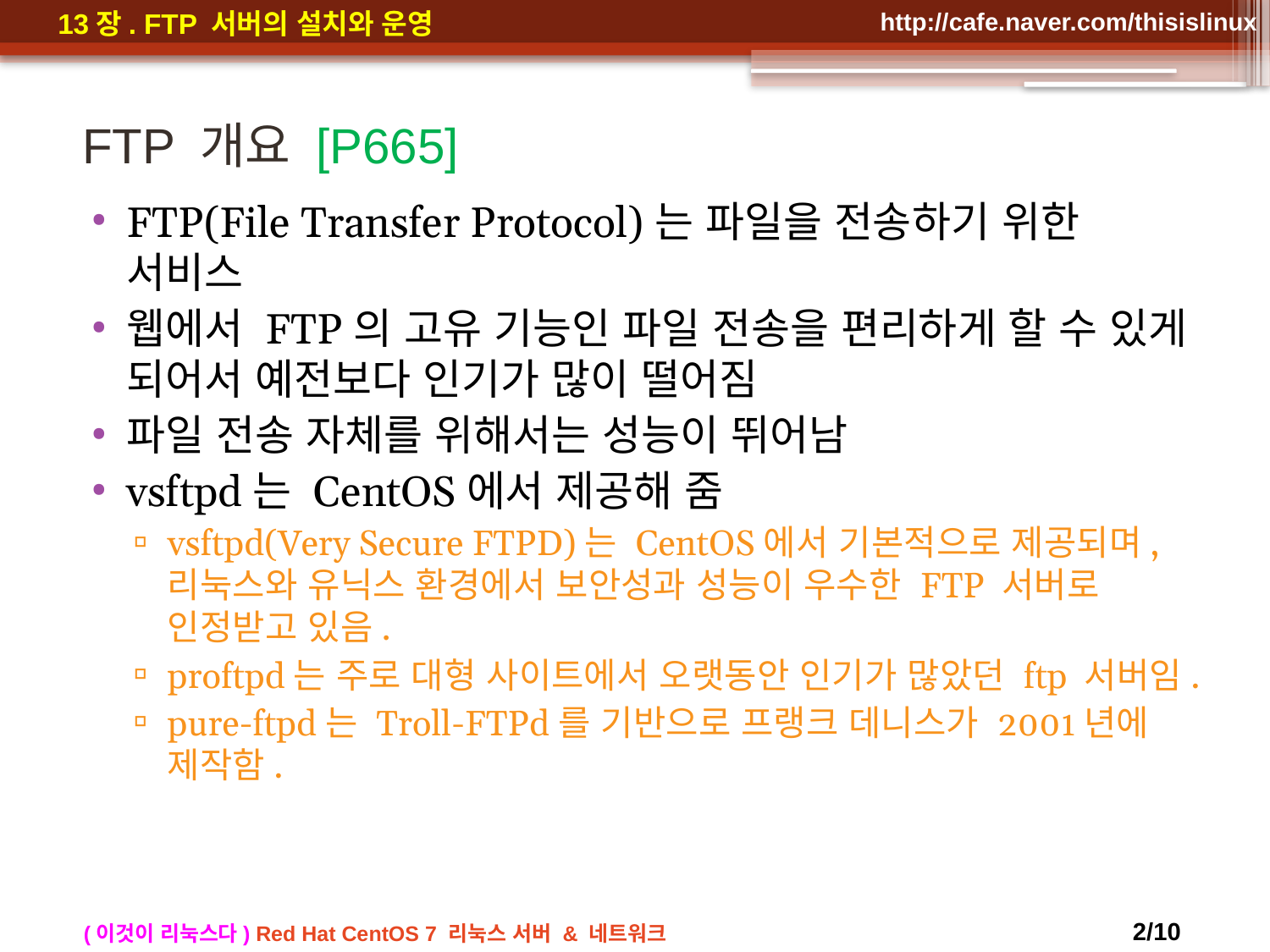

# FTP 개요 [P665]
FTP(File Transfer Protocol)는 파일을 전송하기 위한 서비스
웹에서 FTP의 고유 기능인 파일 전송을 편리하게 할 수 있게 되어서 예전보다 인기가 많이 떨어짐
파일 전송 자체를 위해서는 성능이 뛰어남
vsftpd는 CentOS에서 제공해 줌
vsftpd(Very Secure FTPD)는 CentOS에서 기본적으로 제공되며, 리눅스와 유닉스 환경에서 보안성과 성능이 우수한 FTP 서버로 인정받고 있음.
proftpd는 주로 대형 사이트에서 오랫동안 인기가 많았던 ftp 서버임.
pure-ftpd는 Troll-FTPd를 기반으로 프랭크 데니스가 2001년에 제작함.